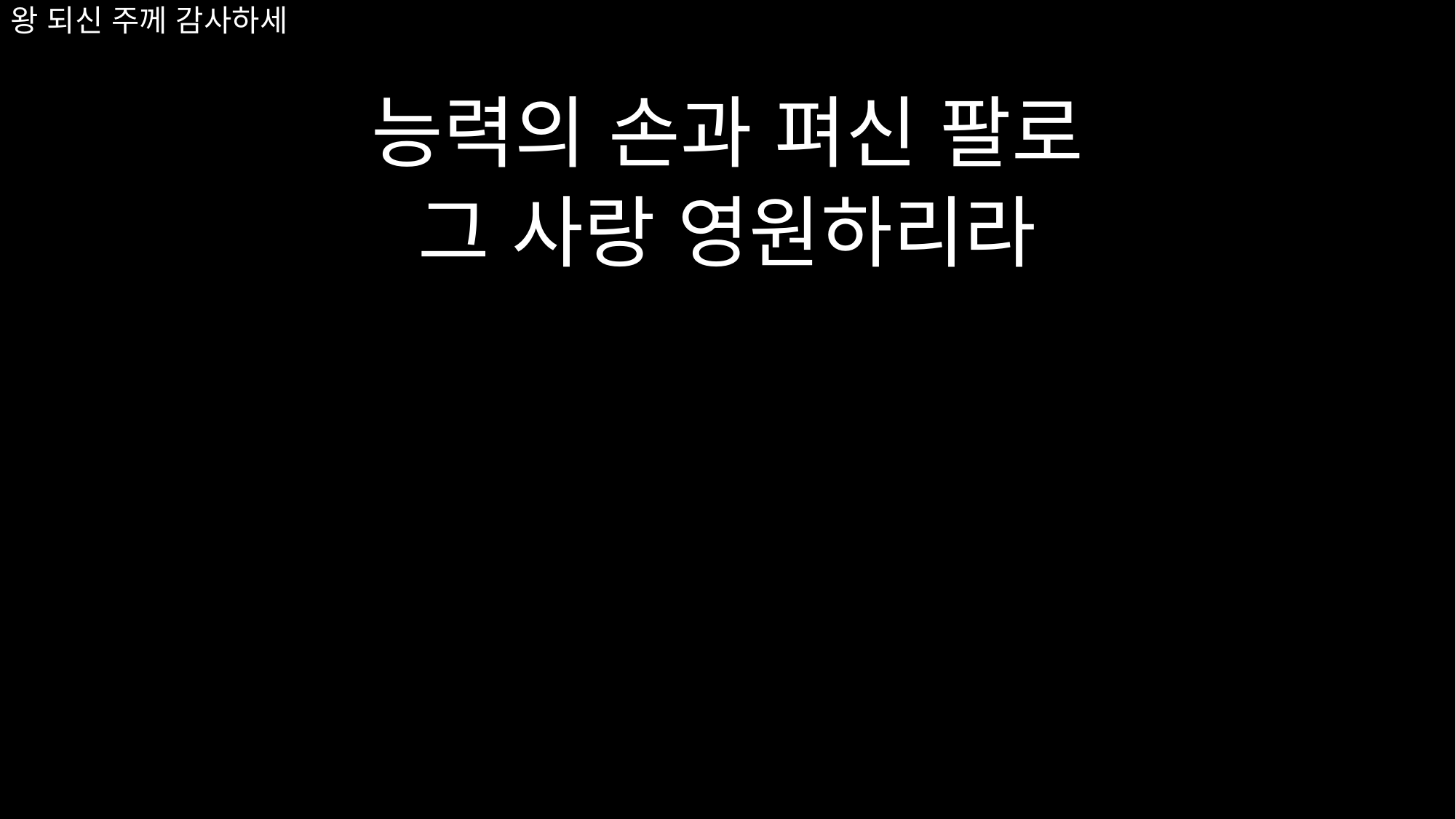

# 왕 되신 주께 감사하세
능력의 손과 펴신 팔로
그 사랑 영원하리라